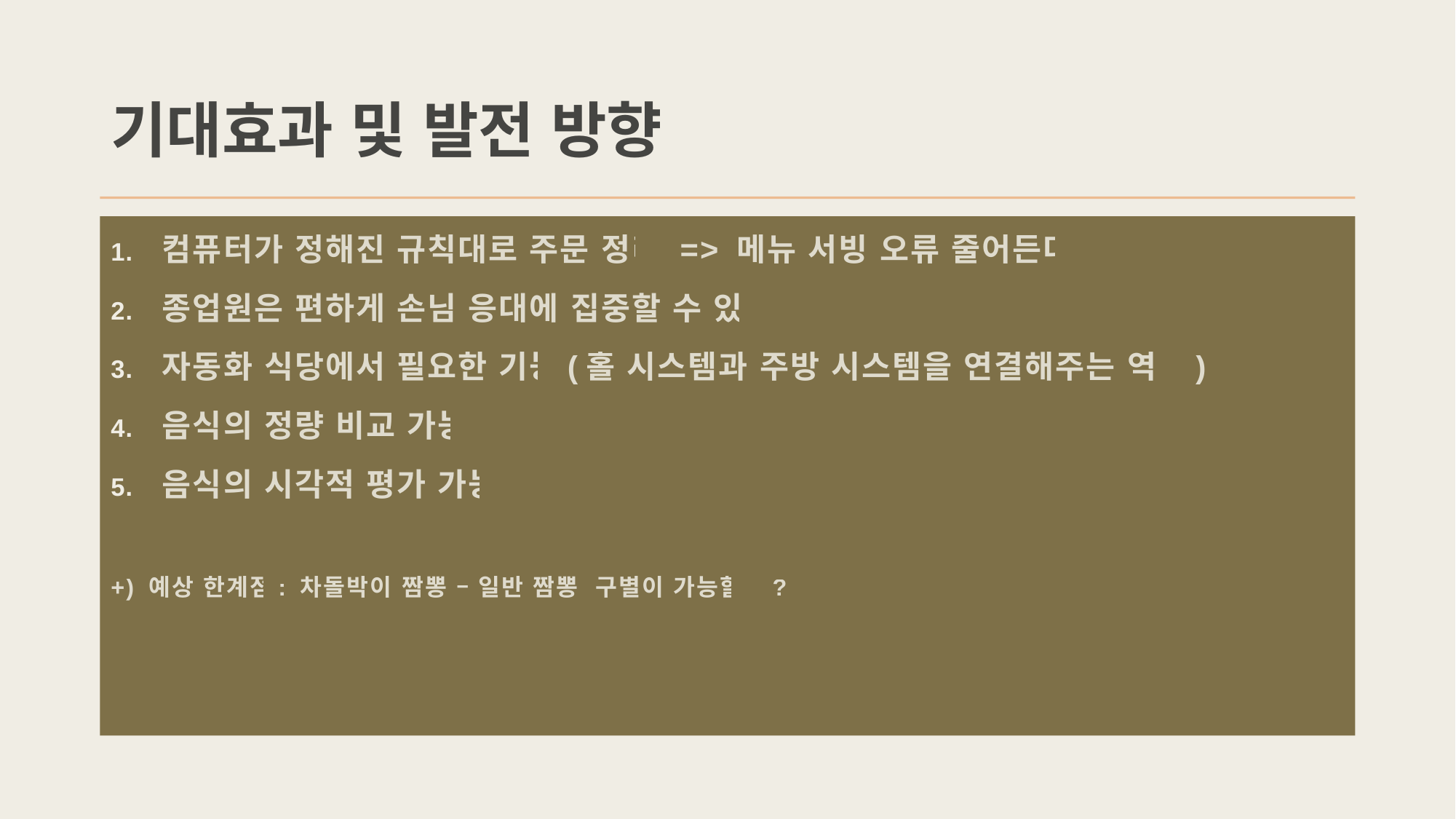

# 기대효과 및 발전 방향

컴퓨터가 정해진 규칙대로 주문 정리 => 메뉴 서빙 오류 줄어든다
종업원은 편하게 손님 응대에 집중할 수 있다
자동화 식당에서 필요한 기능(홀 시스템과 주방 시스템을 연결해주는 역할)
음식의 정량 비교 가능
음식의 시각적 평가 가능

+) 예상 한계점: 차돌박이 짬뽕 – 일반 짬뽕  구별이 가능할까?